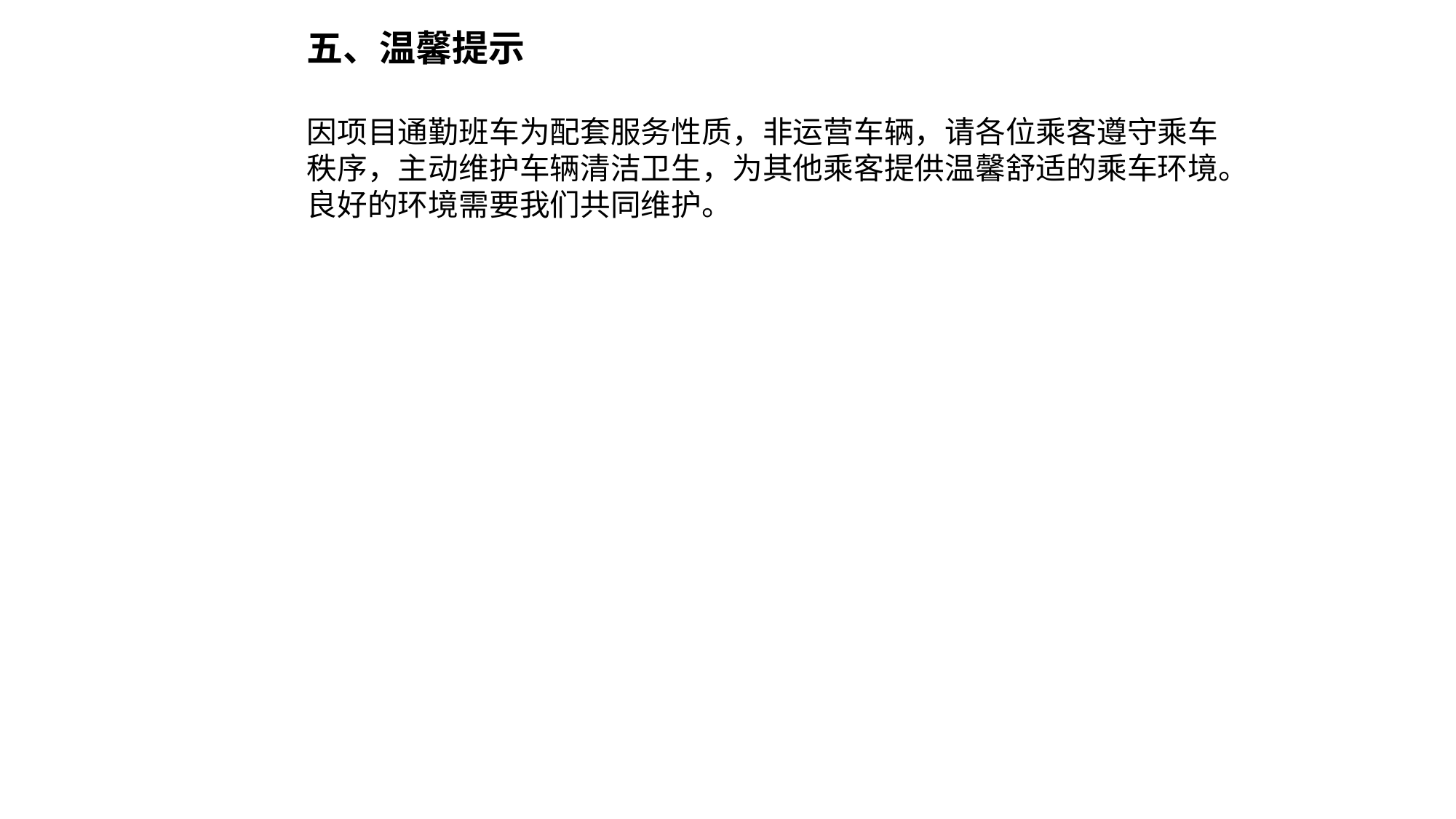

五、温馨提示

因项目通勤班车为配套服务性质，非运营车辆，请各位乘客遵守乘车秩序，主动维护车辆清洁卫生，为其他乘客提供温馨舒适的乘车环境。良好的环境需要我们共同维护。